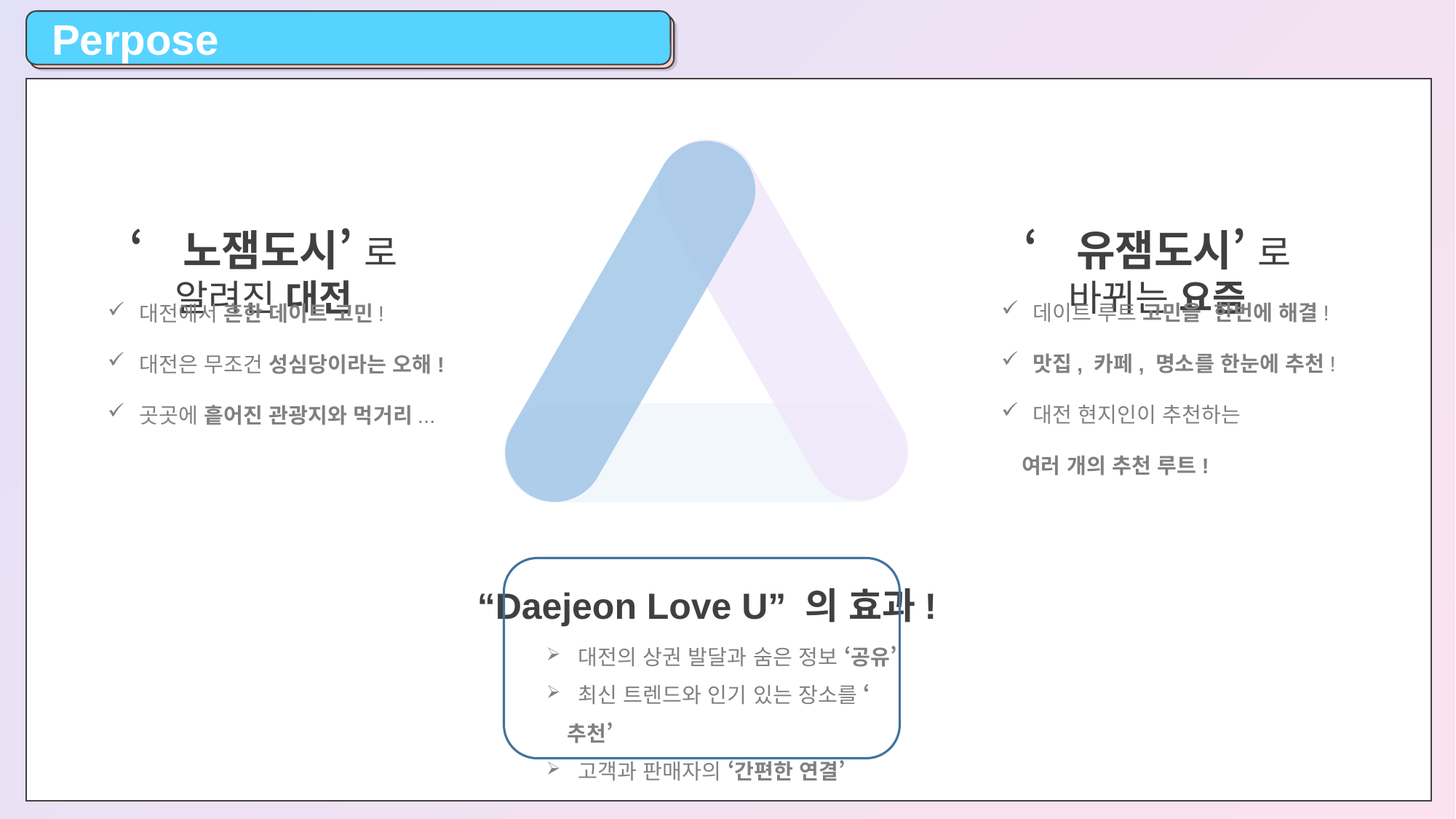

Perpose

‘노잼도시’ 로 알려진 대전
 대전에서 흔한 데이트 고민!
 대전은 무조건 성심당이라는 오해!
 곳곳에 흩어진 관광지와 먹거리...
‘유잼도시’ 로 바뀌는 요즘
 데이트 루트 고민을  한번에 해결!
 맛집, 카페, 명소를 한눈에 추천!
 대전 현지인이 추천하는
여러 개의 추천 루트!

“Daejeon Love U” 의 효과!
 대전의 상권 발달과 숨은 정보 ‘공유’
 최신 트렌드와 인기 있는 장소를 ‘추천’
 고객과 판매자의 ‘간편한 연결’